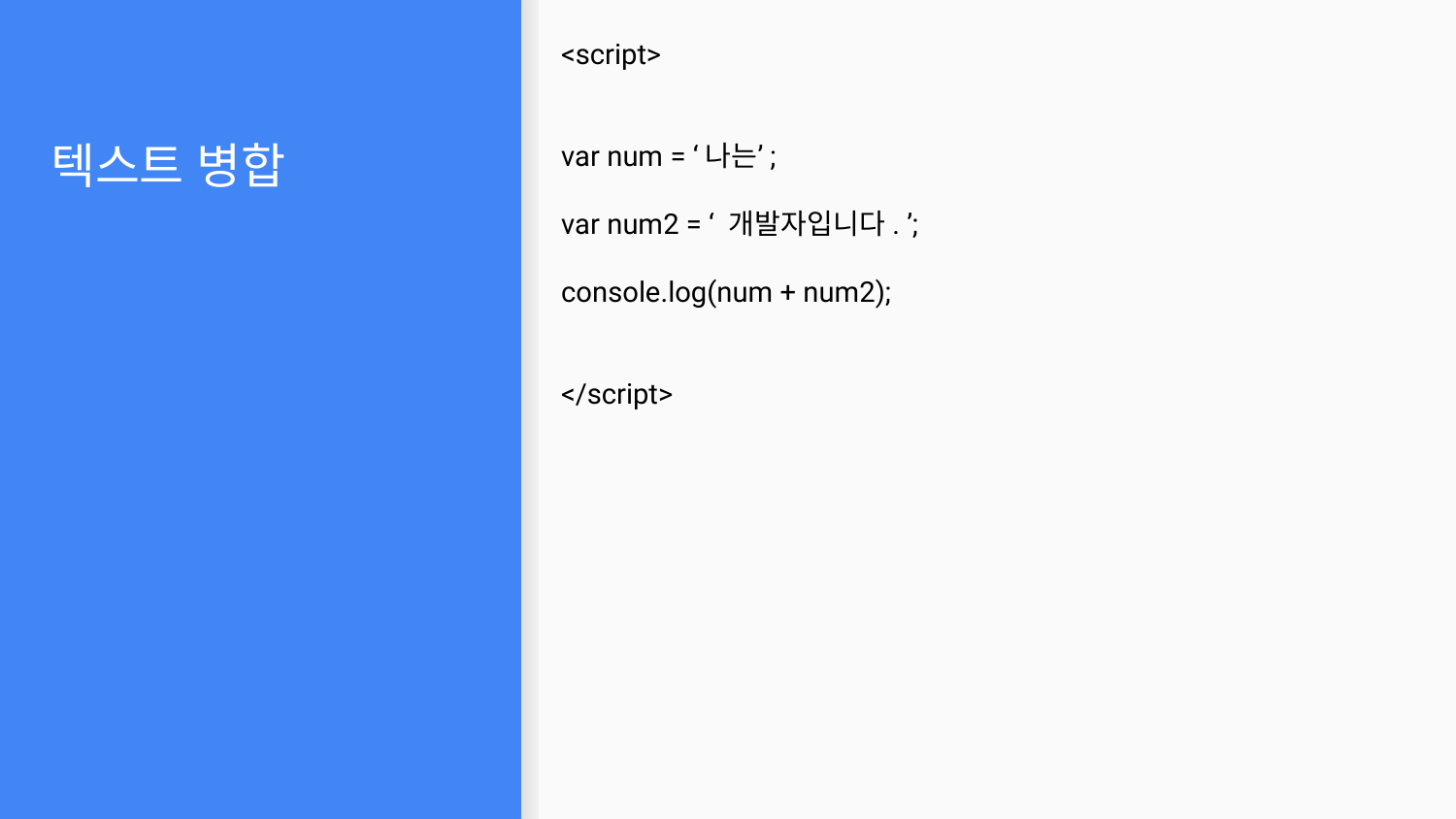

<script>

var num = ‘나는’;

var num2 = ‘ 개발자입니다. ’;

console.log(num + num2);

</script>
# 텍스트 병합